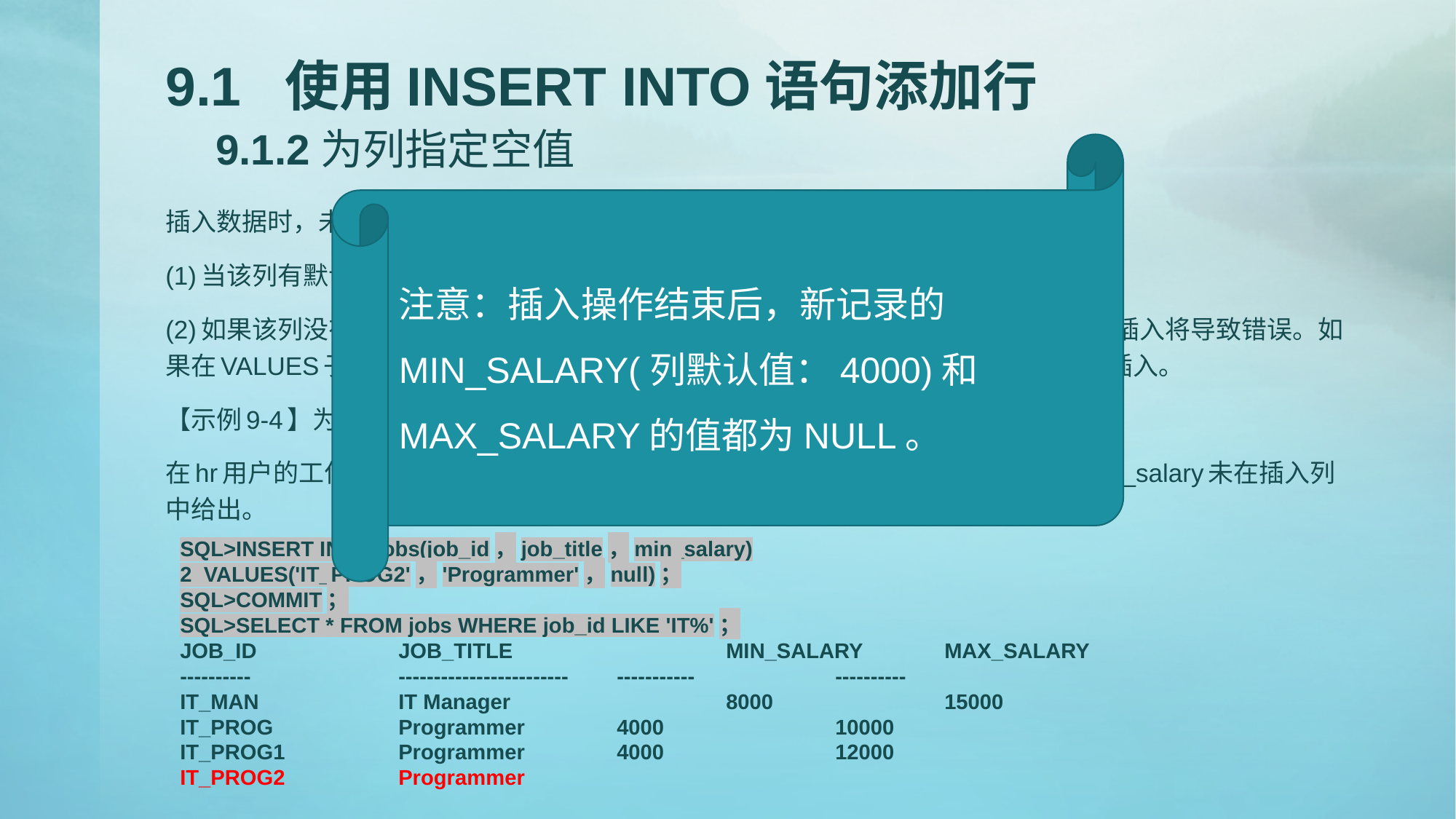

# 9.1  使用INSERT INTO语句添加行 9.1.2为列指定空值
注意：插入操作结束后，新记录的MIN_SALARY(列默认值：4000)和MAX_SALARY的值都为NULL。
插入数据时，未给出表中的某列，Oracle将按以下两种情况处理：
(1)当该列有默认值时，将以默认值插入。
(2)如果该列没有设置默认值，将以空值(NULL)插入，如果该列声明了NOT NULL，插入将导致错误。如果在VALUES子句中的列表中指定了NULL，即使该列设置了默认值，也会以NULL插入。
【示例9-4】为列指定空值插入记录。
在hr用户的工作表jobs中，插入一条记录，其中min_salary的值指定为NULL，max_salary未在插入列中给出。
SQL>INSERT INTO jobs(job_id，job_title，min_salary)
2  VALUES('IT_PROG2'，'Programmer'，null)；
SQL>COMMIT；
SQL>SELECT * FROM jobs WHERE job_id LIKE 'IT%'；
JOB_ID		JOB_TITLE		MIN_SALARY	MAX_SALARY
----------		------------------------	-----------		----------
IT_MAN		IT Manager		8000		15000
IT_PROG		Programmer	4000		10000
IT_PROG1		Programmer	4000		12000
IT_PROG2		Programmer